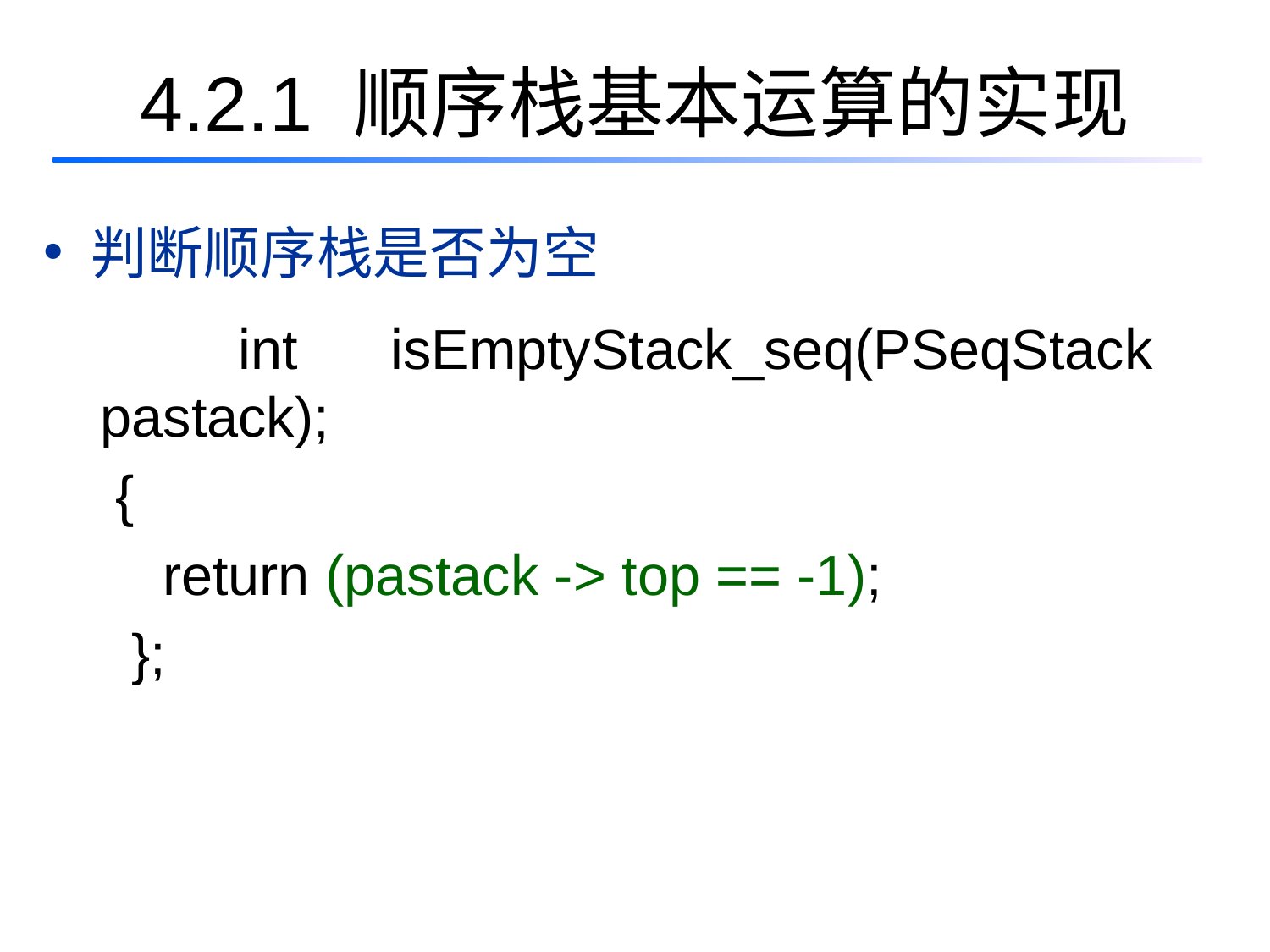

# 4.2.1 顺序栈基本运算的实现

判断顺序栈是否为空
  int isEmptyStack_seq(PSeqStack pastack);
    {
       return (pastack -> top == -1);
     };